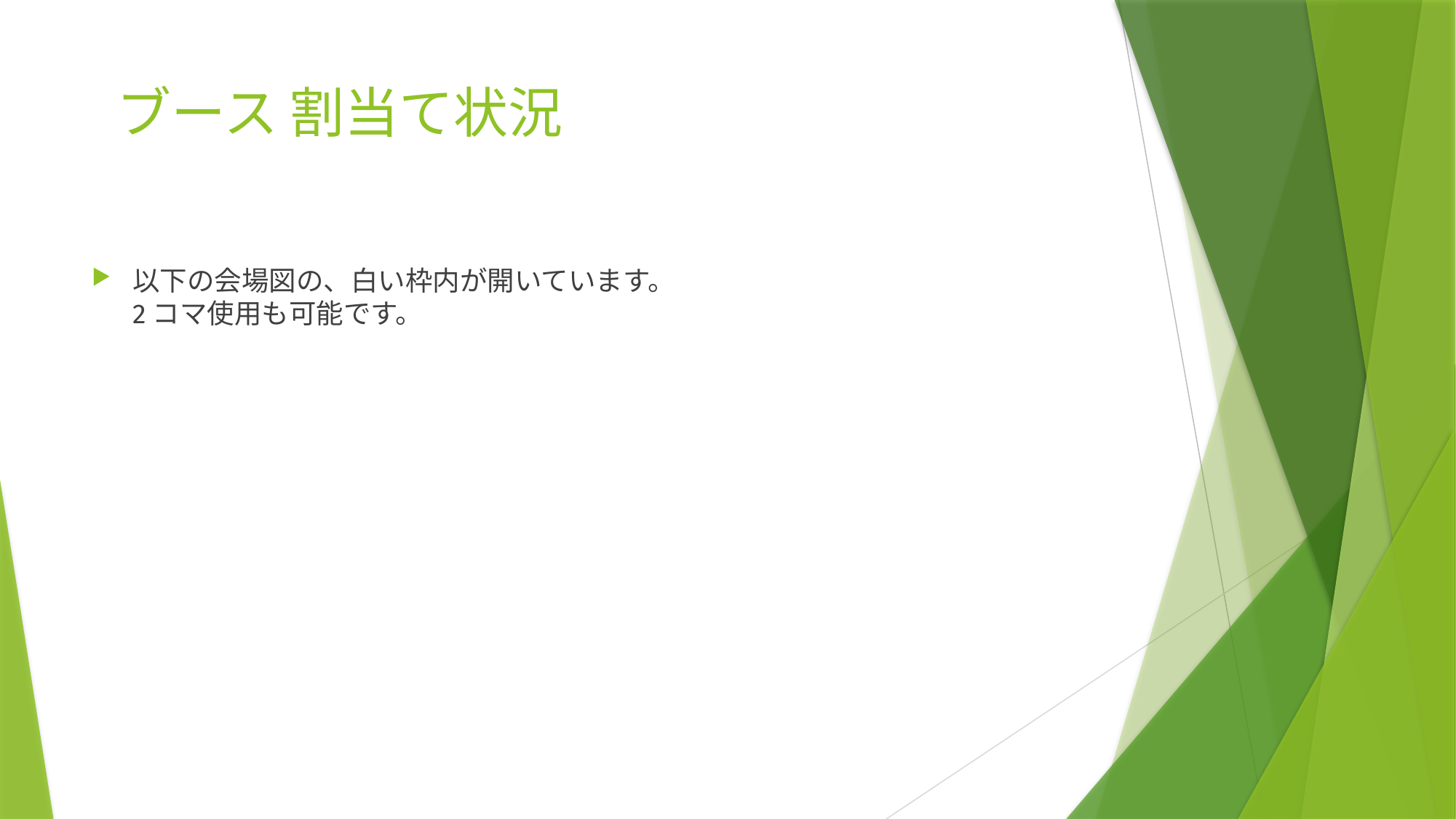

# ブース 割当て状況
以下の会場図の、白い枠内が開いています。
2コマ使用も可能です。